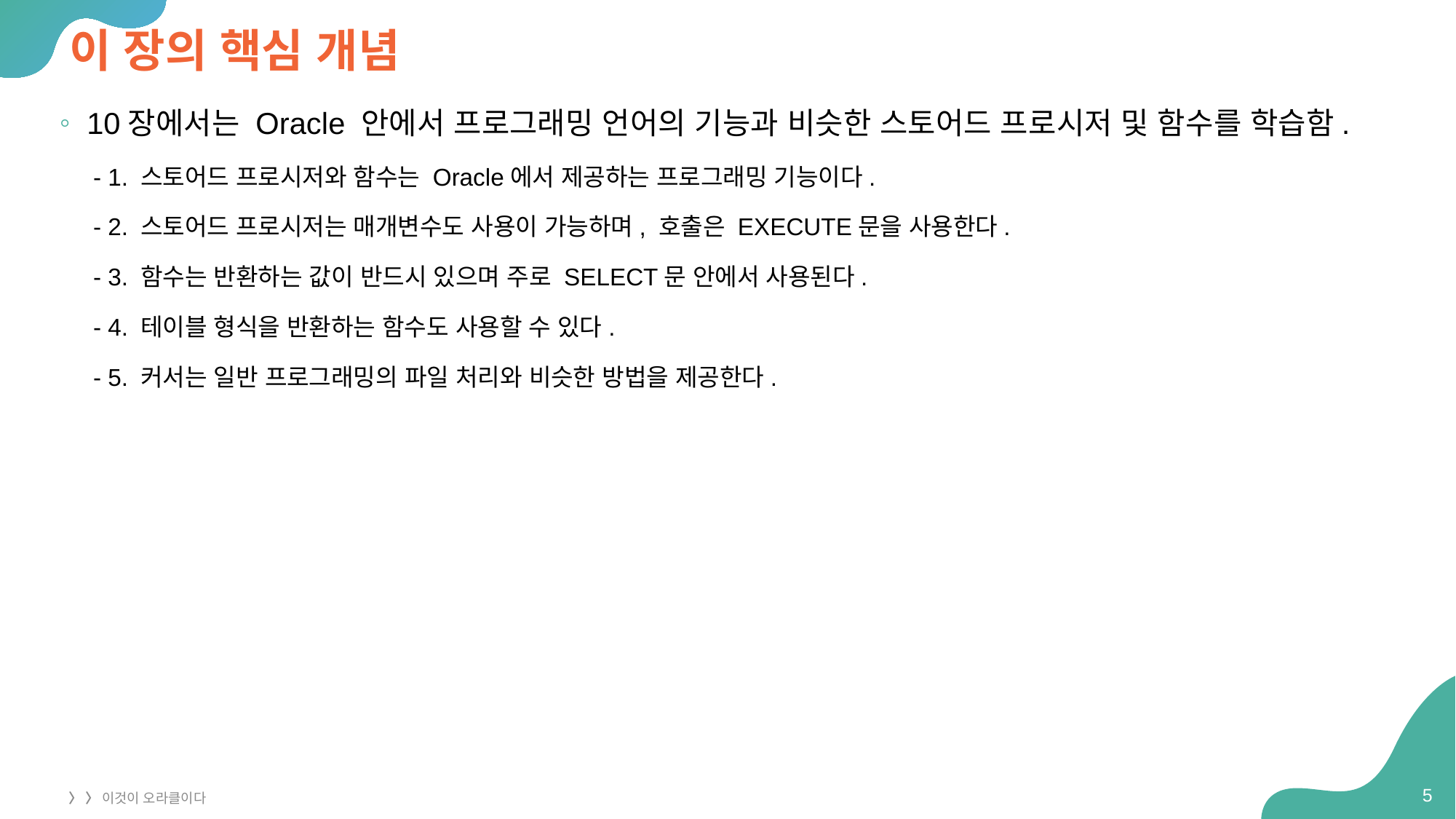

# 이 장의 핵심 개념
10장에서는 Oracle 안에서 프로그래밍 언어의 기능과 비슷한 스토어드 프로시저 및 함수를 학습함.
     - 1. 스토어드 프로시저와 함수는 Oracle에서 제공하는 프로그래밍 기능이다.
     - 2. 스토어드 프로시저는 매개변수도 사용이 가능하며, 호출은 EXECUTE문을 사용한다.
     - 3. 함수는 반환하는 값이 반드시 있으며 주로 SELECT문 안에서 사용된다.
     - 4. 테이블 형식을 반환하는 함수도 사용할 수 있다.
     - 5. 커서는 일반 프로그래밍의 파일 처리와 비슷한 방법을 제공한다.
5
〉 〉 이것이 오라클이다